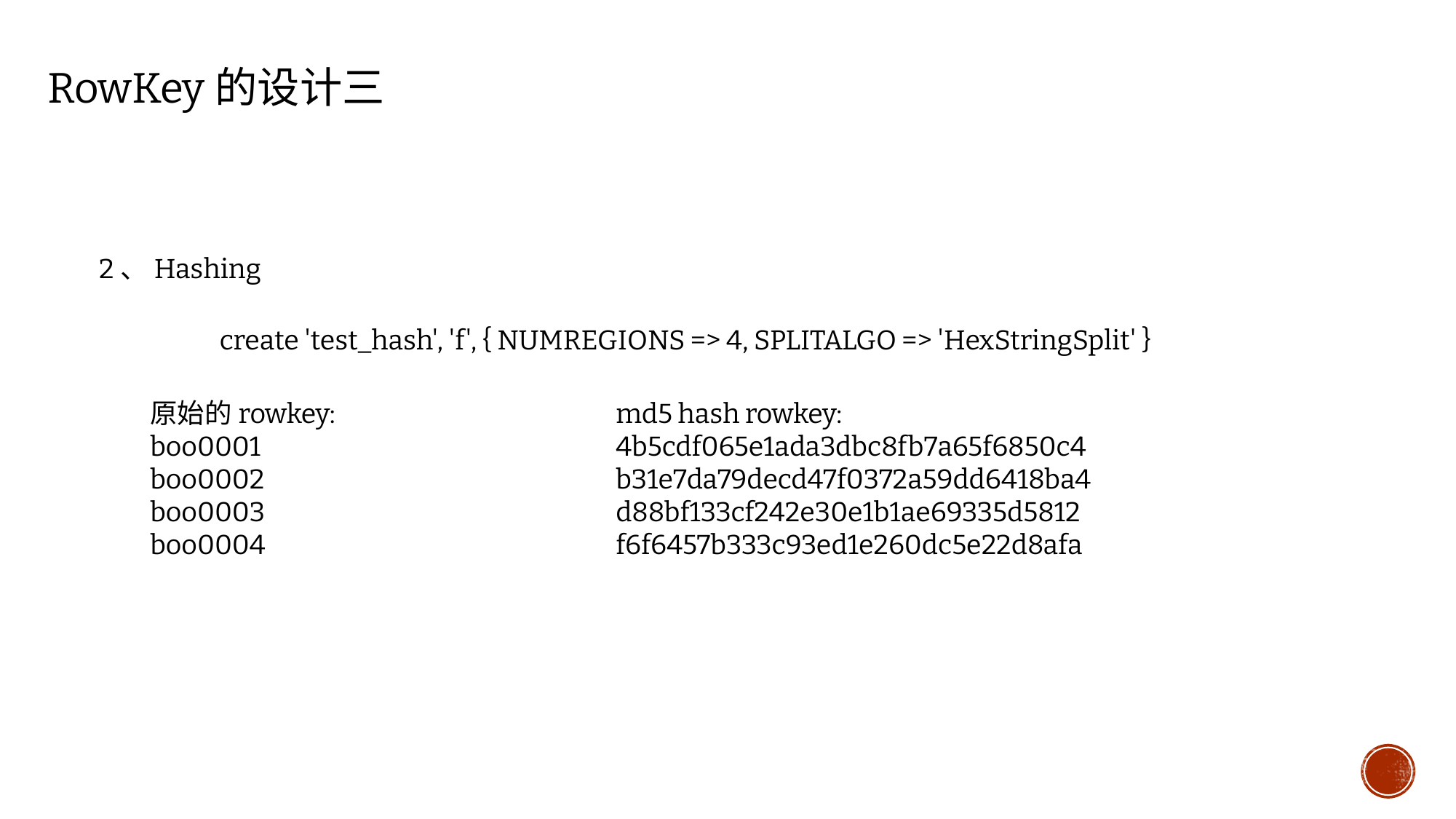

RowKey的设计三
2、Hashing
create 'test_hash', 'f', { NUMREGIONS => 4, SPLITALGO => 'HexStringSplit' }
原始的rowkey:
boo0001
boo0002
boo0003
boo0004
md5 hash rowkey:
4b5cdf065e1ada3dbc8fb7a65f6850c4
b31e7da79decd47f0372a59dd6418ba4
d88bf133cf242e30e1b1ae69335d5812
f6f6457b333c93ed1e260dc5e22d8afa